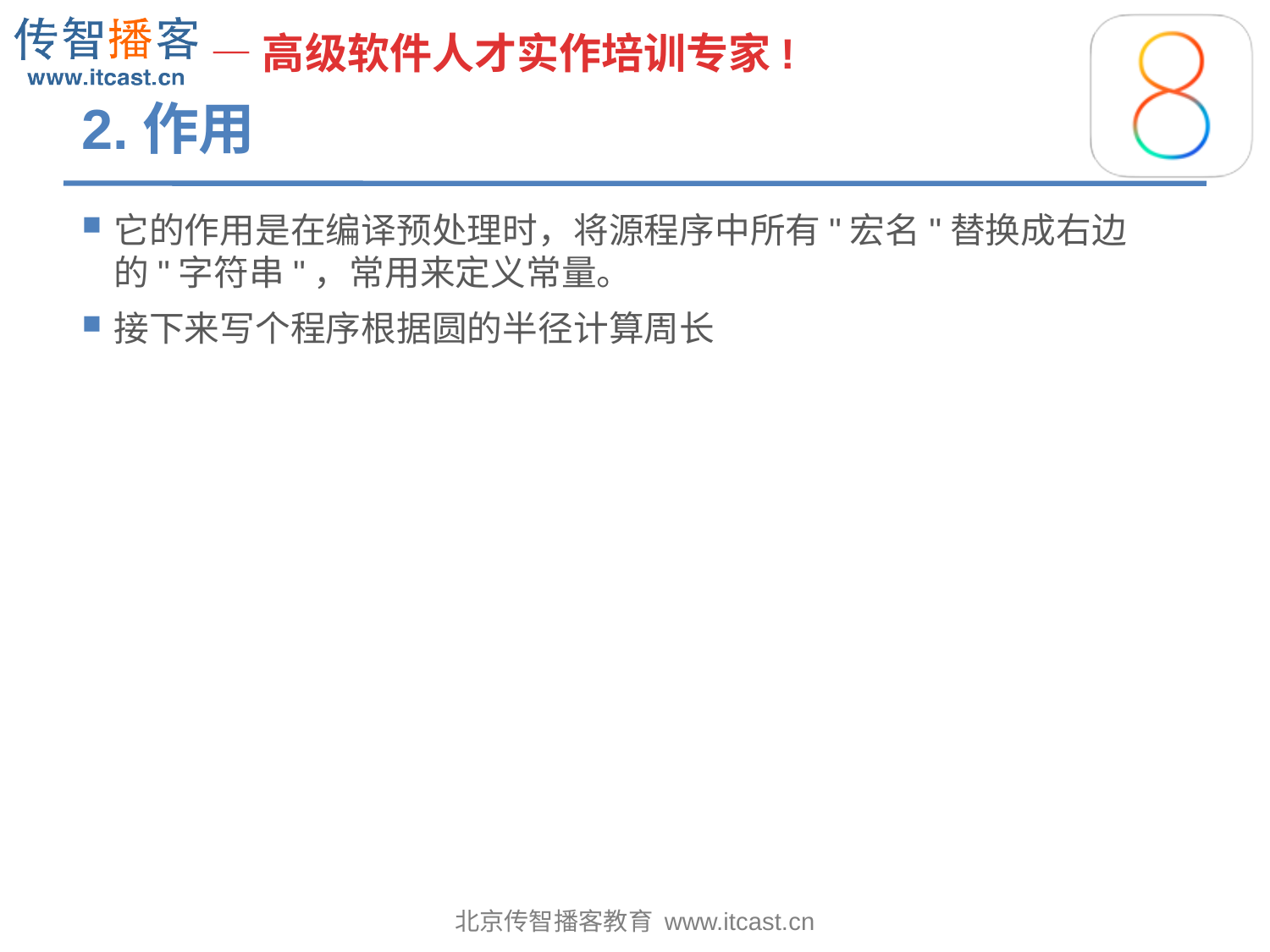

# 2.作用
它的作用是在编译预处理时，将源程序中所有"宏名"替换成右边的"字符串"，常用来定义常量。
接下来写个程序根据圆的半径计算周长